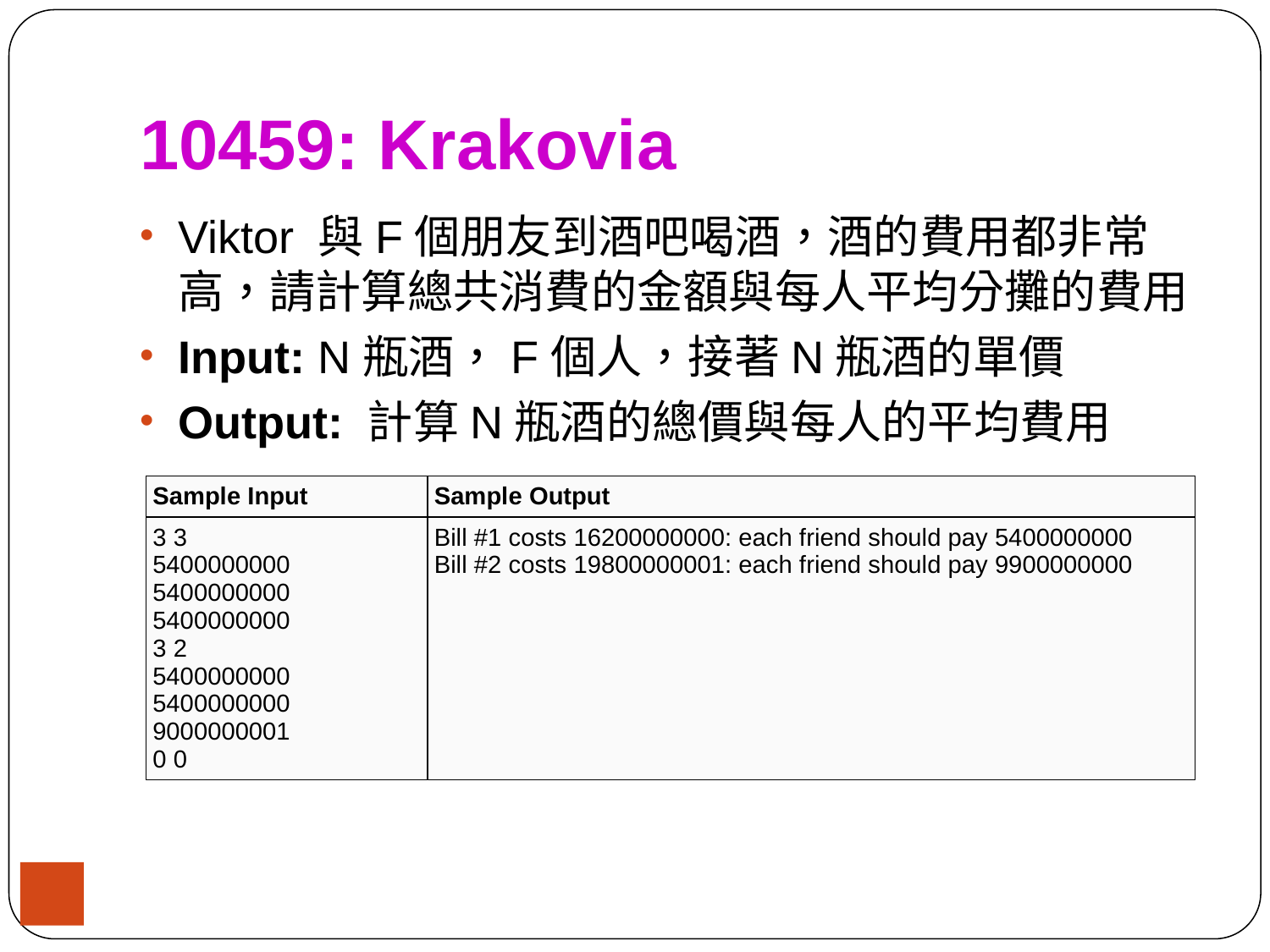

# 10459: Krakovia
Viktor 與F個朋友到酒吧喝酒，酒的費用都非常高，請計算總共消費的金額與每人平均分攤的費用
Input: N瓶酒，F個人，接著N瓶酒的單價
Output: 計算N瓶酒的總價與每人的平均費用
| Sample Input | Sample Output |
| --- | --- |
| 3 3 5400000000 5400000000 5400000000 3 2 5400000000 5400000000 9000000001 0 0 | Bill #1 costs 16200000000: each friend should pay 5400000000 Bill #2 costs 19800000001: each friend should pay 9900000000 |